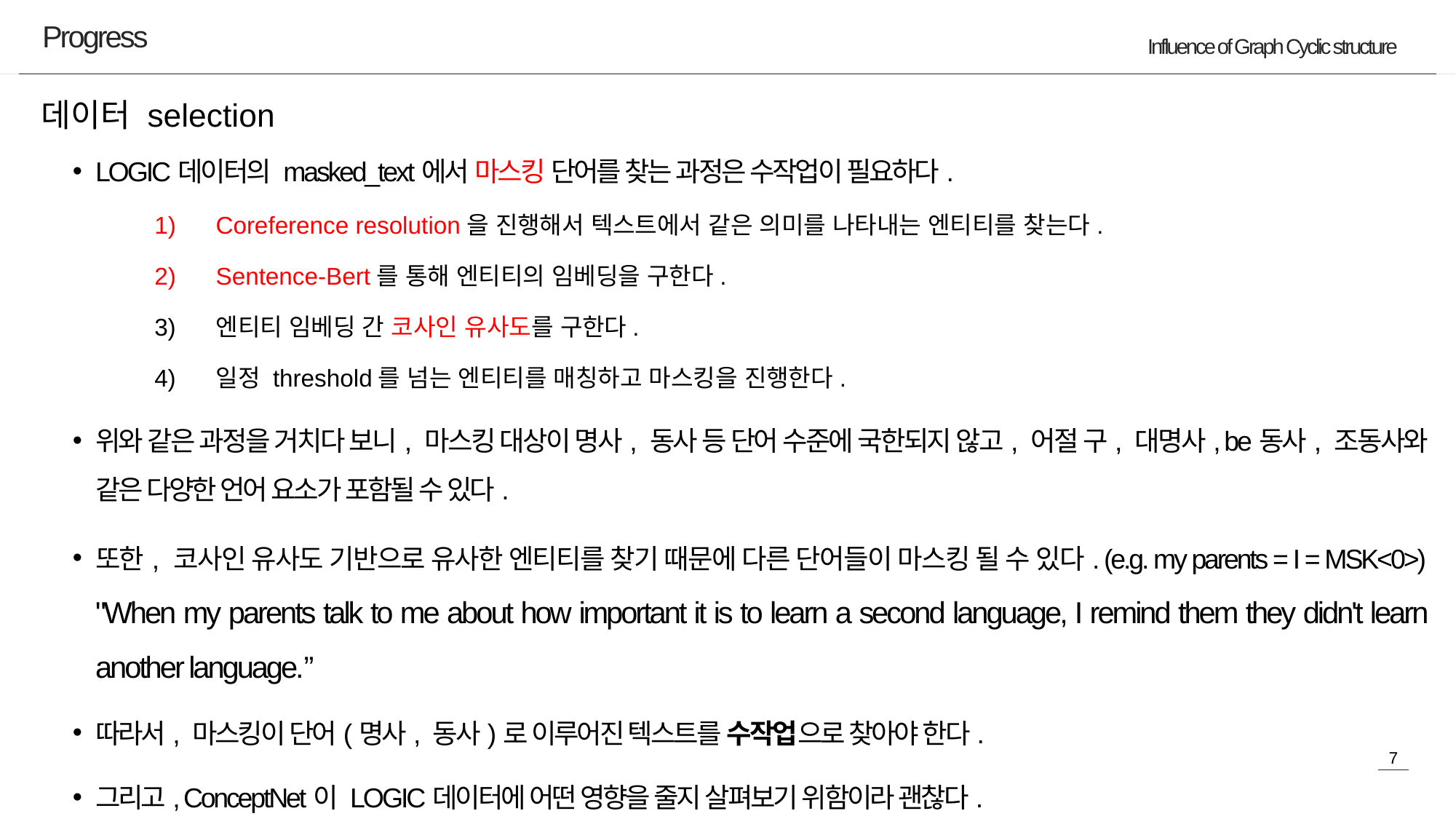

Progress
데이터 selection
LOGIC데이터의 masked_text에서 마스킹 단어를 찾는 과정은 수작업이 필요하다.
Coreference resolution을 진행해서 텍스트에서 같은 의미를 나타내는 엔티티를 찾는다.
Sentence-Bert를 통해 엔티티의 임베딩을 구한다.
엔티티 임베딩 간 코사인 유사도를 구한다.
일정 threshold를 넘는 엔티티를 매칭하고 마스킹을 진행한다.
위와 같은 과정을 거치다 보니, 마스킹 대상이 명사, 동사 등 단어 수준에 국한되지 않고, 어절 구, 대명사, be동사, 조동사와 같은 다양한 언어 요소가 포함될 수 있다.
또한, 코사인 유사도 기반으로 유사한 엔티티를 찾기 때문에 다른 단어들이 마스킹 될 수 있다. (e.g. my parents = I = MSK<0>) "When my parents talk to me about how important it is to learn a second language, I remind them they didn't learn another language.”
따라서, 마스킹이 단어(명사, 동사)로 이루어진 텍스트를 수작업으로 찾아야 한다.
그리고, ConceptNet이 LOGIC데이터에 어떤 영향을 줄지 살펴보기 위함이라 괜찮다.